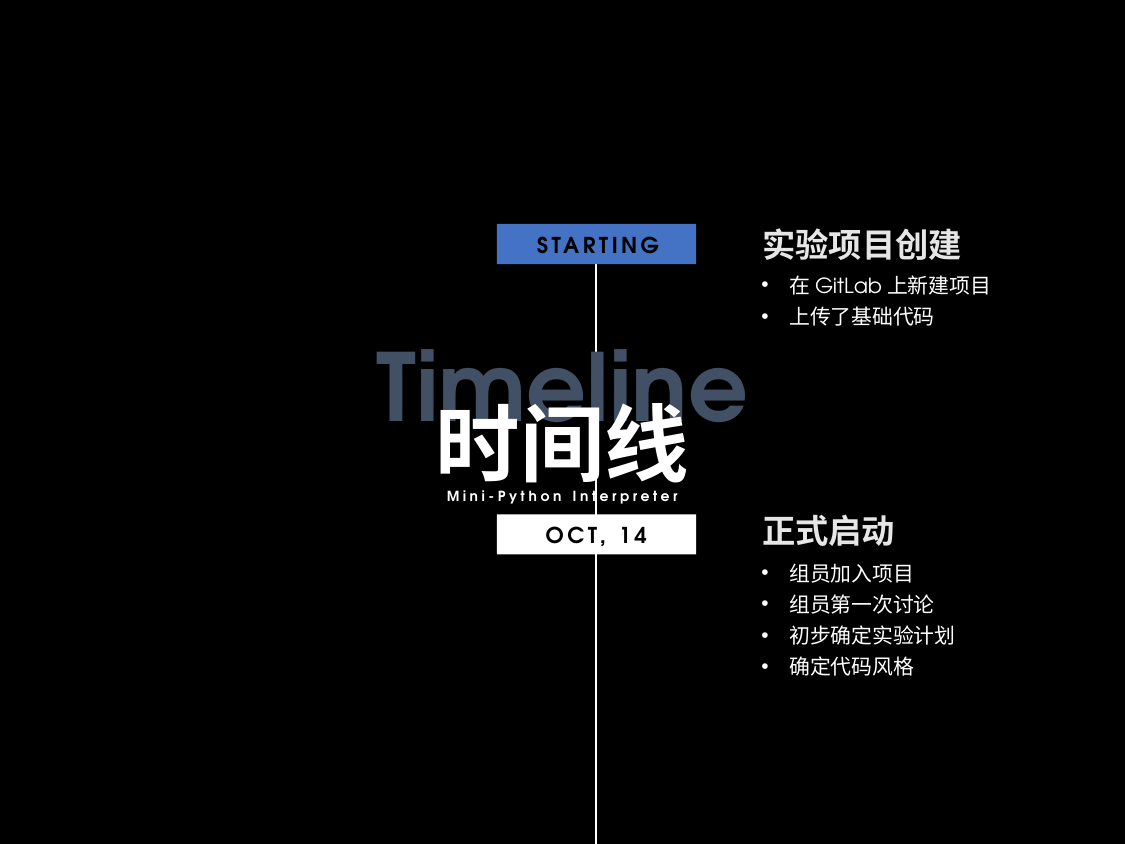

实验项目创建
在GitLab上新建项目
上传了基础代码
STARTING
Timeline
时间线
Mini-Python Interpreter
正式启动
组员加入项目
组员第一次讨论
初步确定实验计划
确定代码风格

OCT, 14